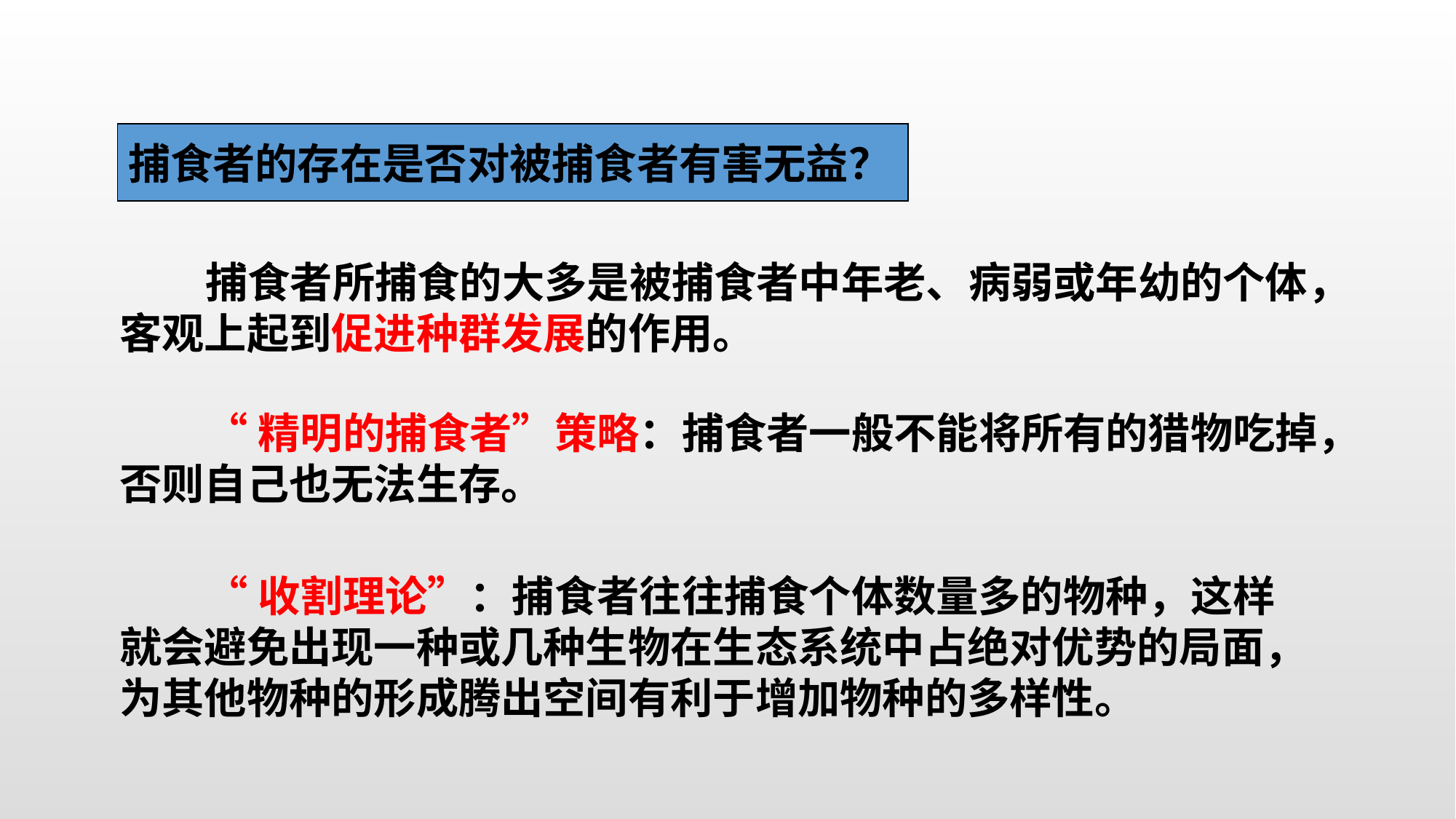

捕食者的存在是否对被捕食者有害无益？
捕食者所捕食的大多是被捕食者中年老、病弱或年幼的个体，客观上起到促进种群发展的作用。
“精明的捕食者”策略：捕食者一般不能将所有的猎物吃掉，否则自己也无法生存。
“收割理论”：捕食者往往捕食个体数量多的物种，这样就会避免出现一种或几种生物在生态系统中占绝对优势的局面，为其他物种的形成腾出空间有利于增加物种的多样性。